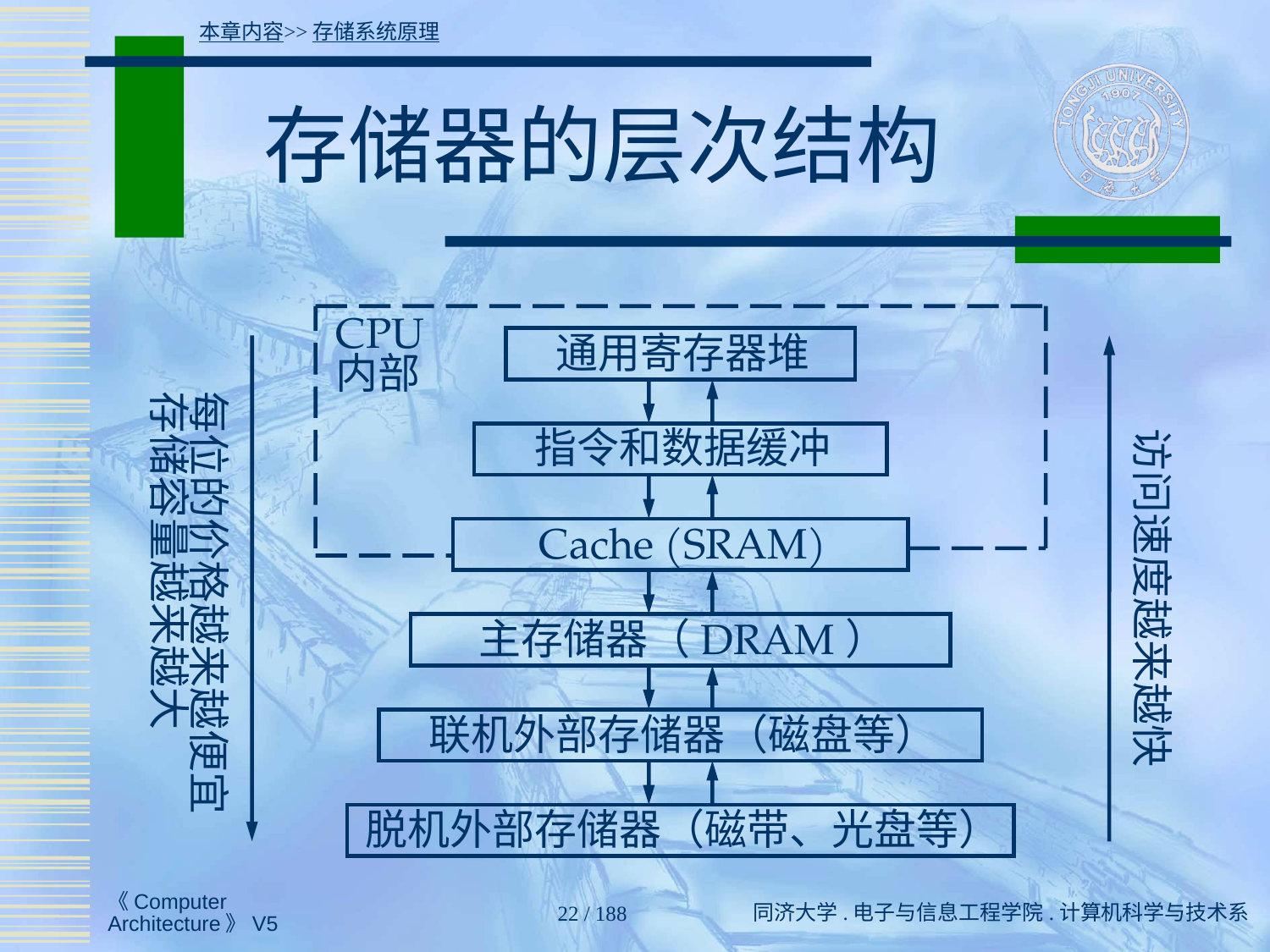

本章内容>>存储系统原理
# 存储器的层次结构

CPU
内部
通用寄存器堆

每位的价格越来越便宜
存储容量越来越大
指令和数据缓冲
访问速度越来越快

Cache (SRAM)

主存储器（DRAM）

联机外部存储器（磁盘等）

脱机外部存储器（磁带、光盘等）